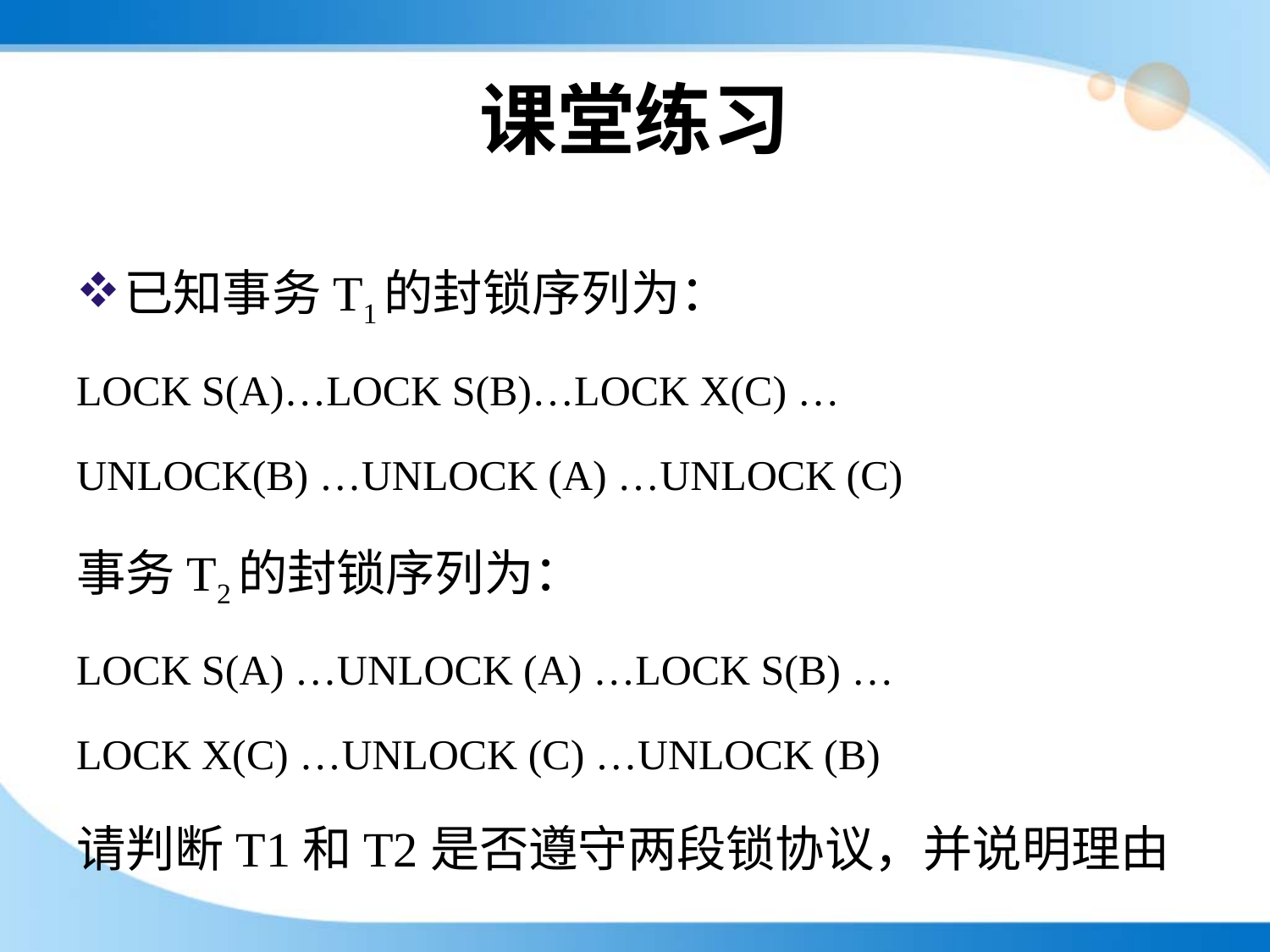

# 课堂练习
已知事务T1的封锁序列为：
LOCK S(A)…LOCK S(B)…LOCK X(C) …
UNLOCK(B) …UNLOCK (A) …UNLOCK (C)
事务T2的封锁序列为：
LOCK S(A) …UNLOCK (A) …LOCK S(B) …
LOCK X(C) …UNLOCK (C) …UNLOCK (B)
请判断T1和T2是否遵守两段锁协议，并说明理由